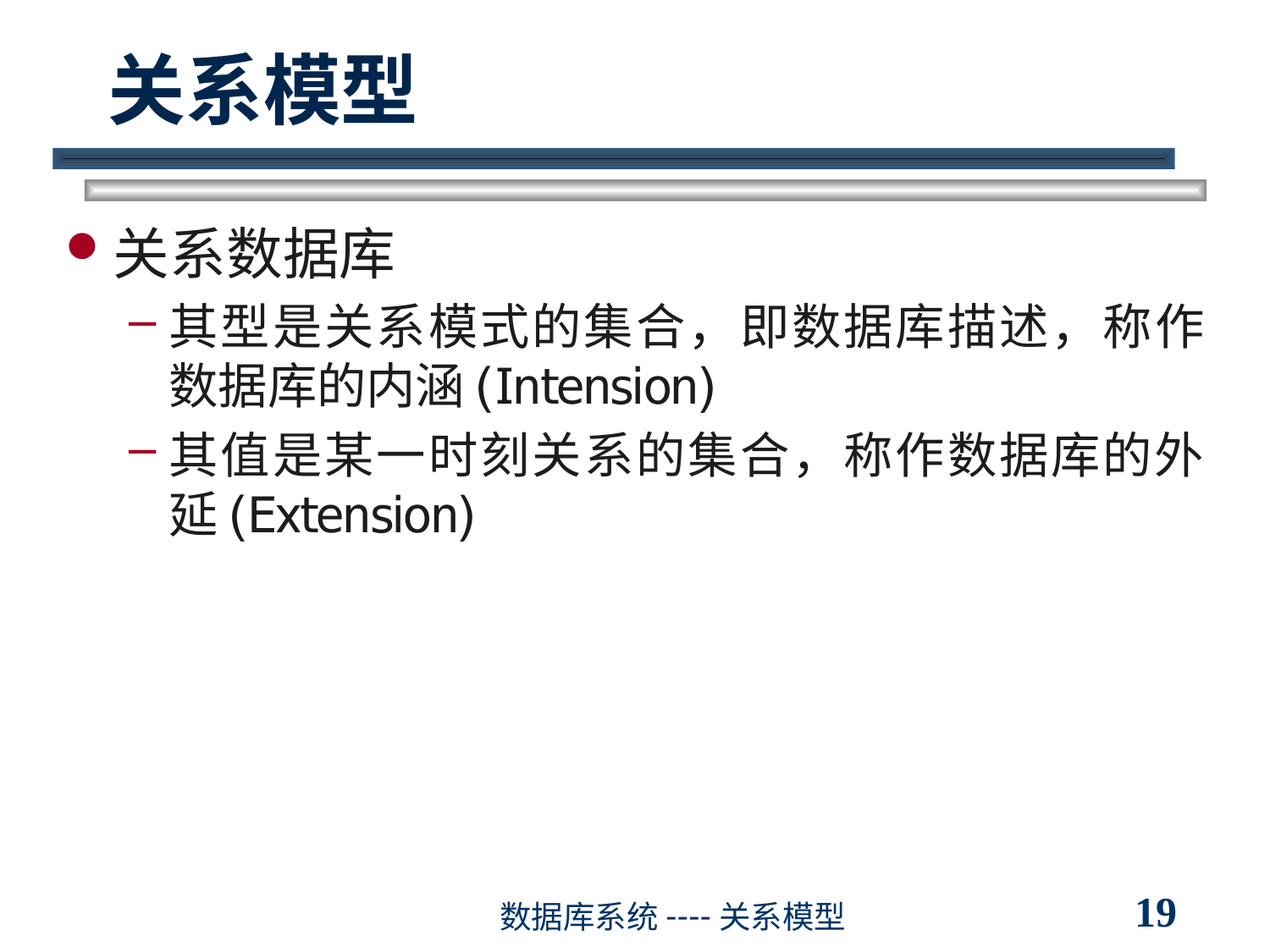

# 关系模型
关系数据库
其型是关系模式的集合，即数据库描述，称作数据库的内涵(Intension)
其值是某一时刻关系的集合，称作数据库的外延(Extension)
19
数据库系统----关系模型